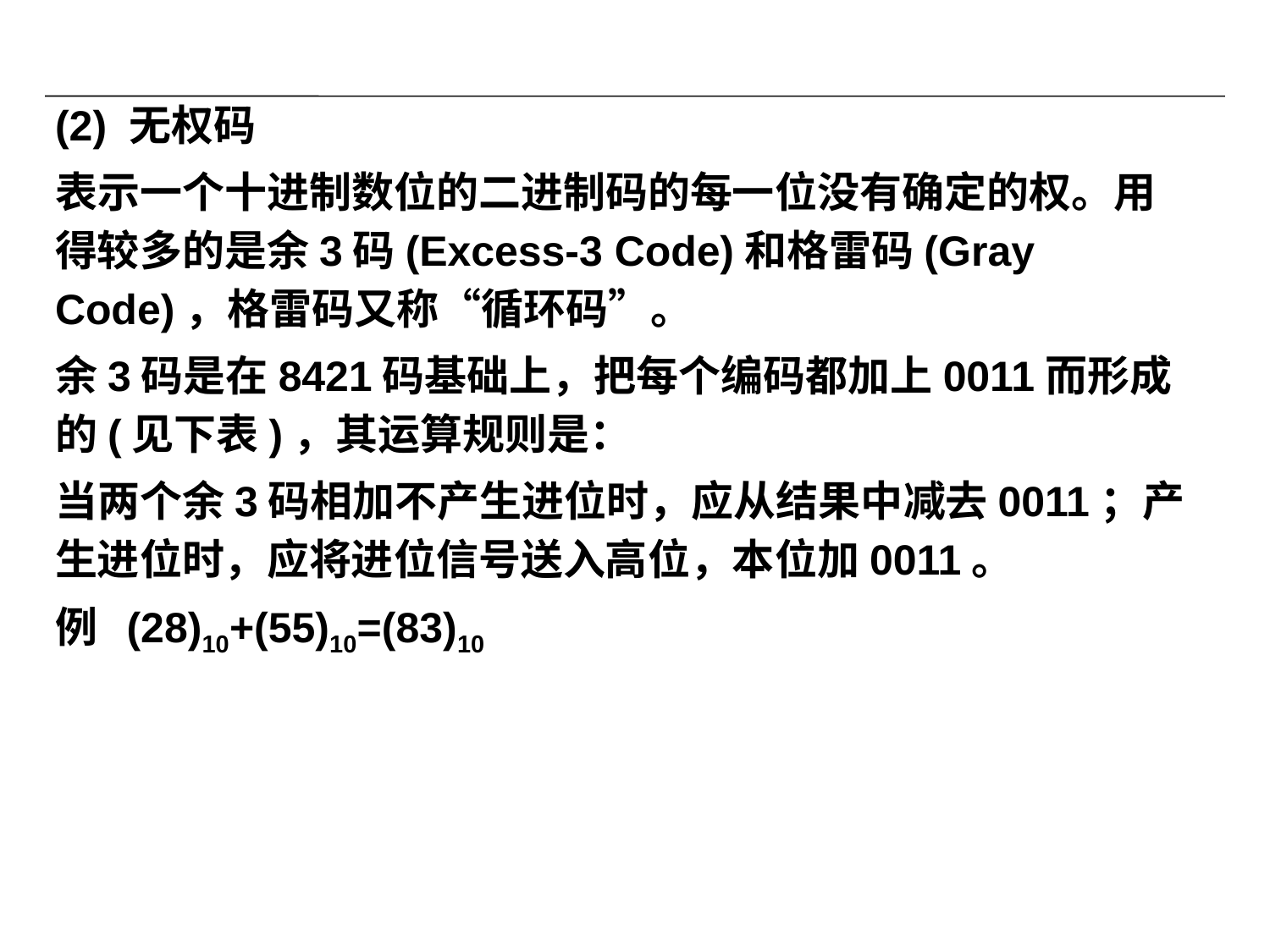

(2) 无权码
表示一个十进制数位的二进制码的每一位没有确定的权。用得较多的是余3码(Excess-3 Code)和格雷码(Gray Code)，格雷码又称“循环码”。
余3码是在8421码基础上，把每个编码都加上0011而形成的(见下表)，其运算规则是：
当两个余3码相加不产生进位时，应从结果中减去0011；产生进位时，应将进位信号送入高位，本位加0011。
例  (28)10+(55)10=(83)10